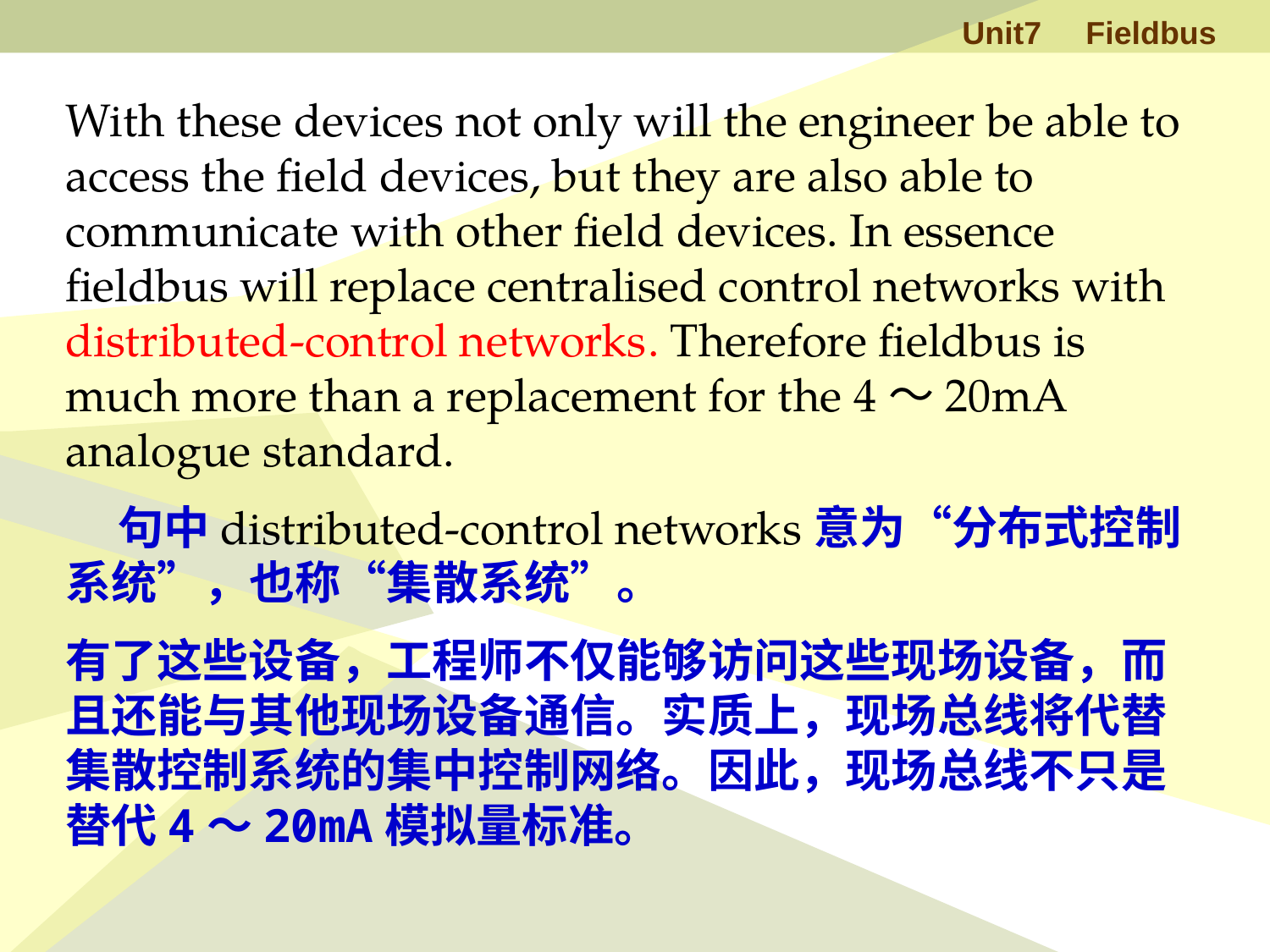

With these devices not only will the engineer be able to access the field devices, but they are also able to communicate with other field devices. In essence fieldbus will replace centralised control networks with distributed-control networks. Therefore fieldbus is much more than a replacement for the 4～20mA analogue standard.
    句中distributed-control networks意为“分布式控制系统”，也称“集散系统”。
有了这些设备，工程师不仅能够访问这些现场设备，而且还能与其他现场设备通信。实质上，现场总线将代替集散控制系统的集中控制网络。因此，现场总线不只是替代4～20mA模拟量标准。